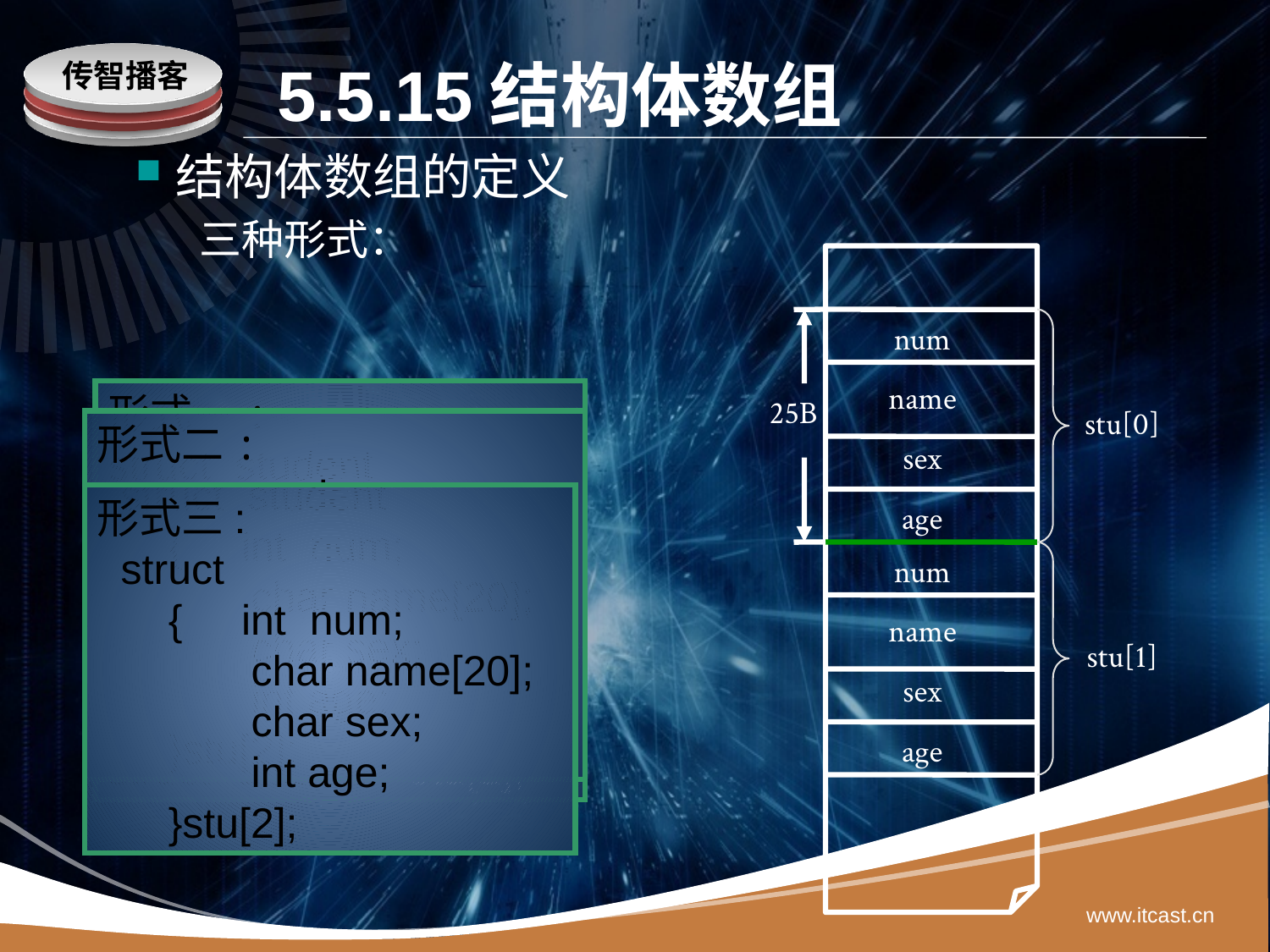

# 5.5.15结构体数组
结构体数组的定义
三种形式：

num

name
25B
stu[0]
sex

age

num

name
sex

age

stu[1]
形式一:
struct  student
      {     int  num;
             char name[20];
             char sex;
             int age;
      };
struct  student   stu[2];
形式二:
  struct  student
      {     int  num;
             char name[20];
             char sex;
             int age;
      }stu[2];
形式三:
  struct
      {     int  num;
             char name[20];
             char sex;
             int age;
      }stu[2];
www.itcast.cn